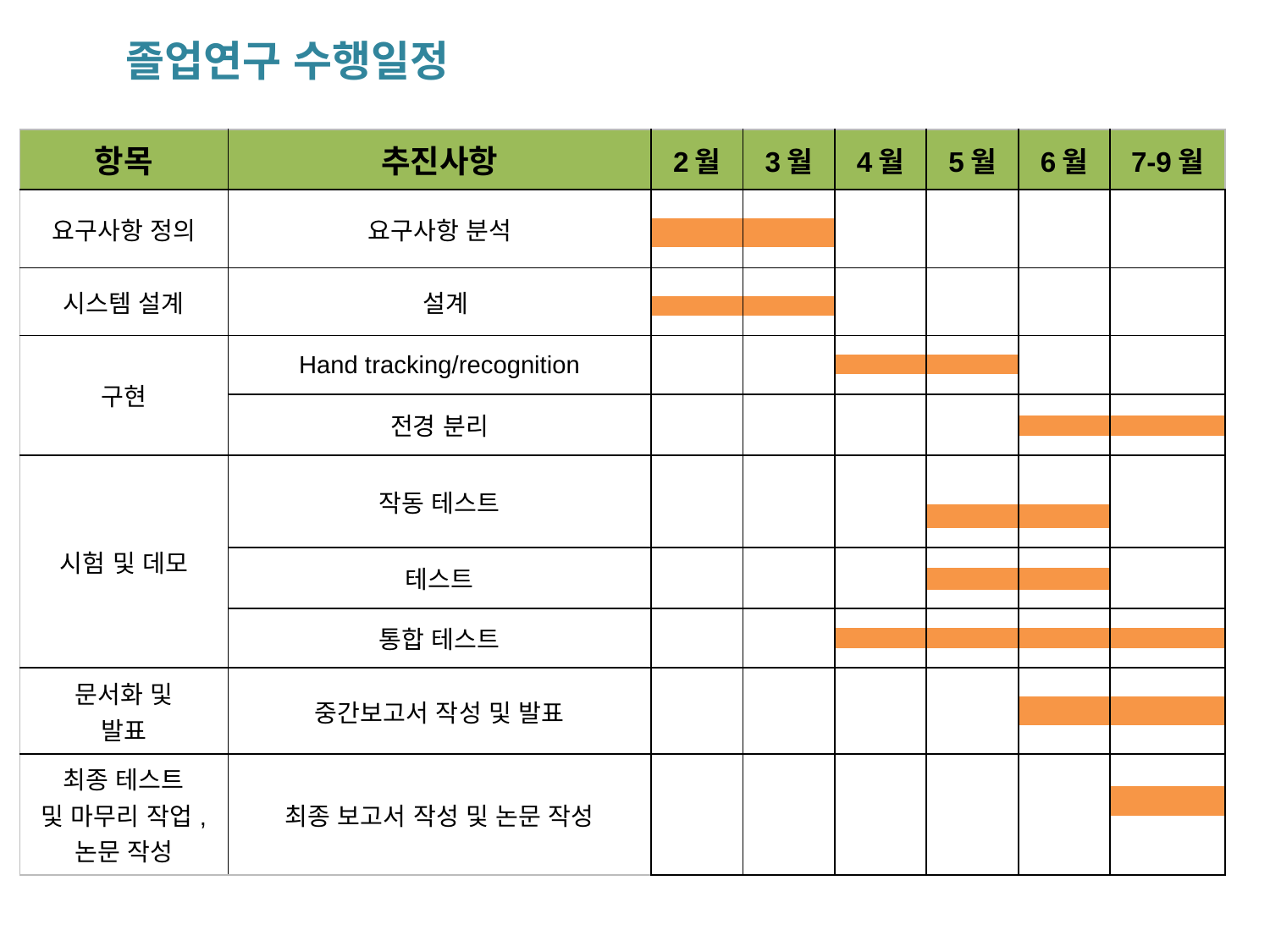

졸업연구 수행일정
| 항목 | 추진사항 | 2월 | 3월 | 4월 | 5월 | 6월 | 7-9월 |
| --- | --- | --- | --- | --- | --- | --- | --- |
| 요구사항 정의 | 요구사항 분석 |  |  |  |  |  |  |
|  |  |  |  |  |  |  |  |
|  |  |  |  |  |  |  |  |
| 시스템 설계 | 설계 |  |  |  |  |  |  |
|  |  |  |  |  |  |  |  |
|  |  |  |  |  |  |  |  |
| 구현 | Hand tracking/recognition |  |  |  |  |  |  |
|  |  |  |  |  |  |  |  |
|  |  |  |  |  |  |  |  |
|  | 전경 분리 |  |  |  |  |  |  |
|  |  |  |  |  |  |  |  |
|  |  |  |  |  |  |  |  |
| 시험 및 데모 | 작동 테스트 |  |  |  |  |  |  |
|  |  |  |  |  |  |  |  |
|  |  |  |  |  |  |  |  |
|  | 테스트 |  |  |  |  |  |  |
|  |  |  |  |  |  |  |  |
|  |  |  |  |  |  |  |  |
|  | 통합 테스트 |  |  |  |  |  |  |
|  |  |  |  |  |  |  |  |
|  |  |  |  |  |  |  |  |
| 문서화 및 발표 | 중간보고서 작성 및 발표 |  |  |  |  |  |  |
|  |  |  |  |  |  |  |  |
|  |  |  |  |  |  |  |  |
| 최종 테스트 및 마무리 작업, 논문 작성 | 최종 보고서 작성 및 논문 작성 |  |  |  |  |  |  |
|  |  |  |  |  |  |  |  |
|  |  |  |  |  |  |  |  |